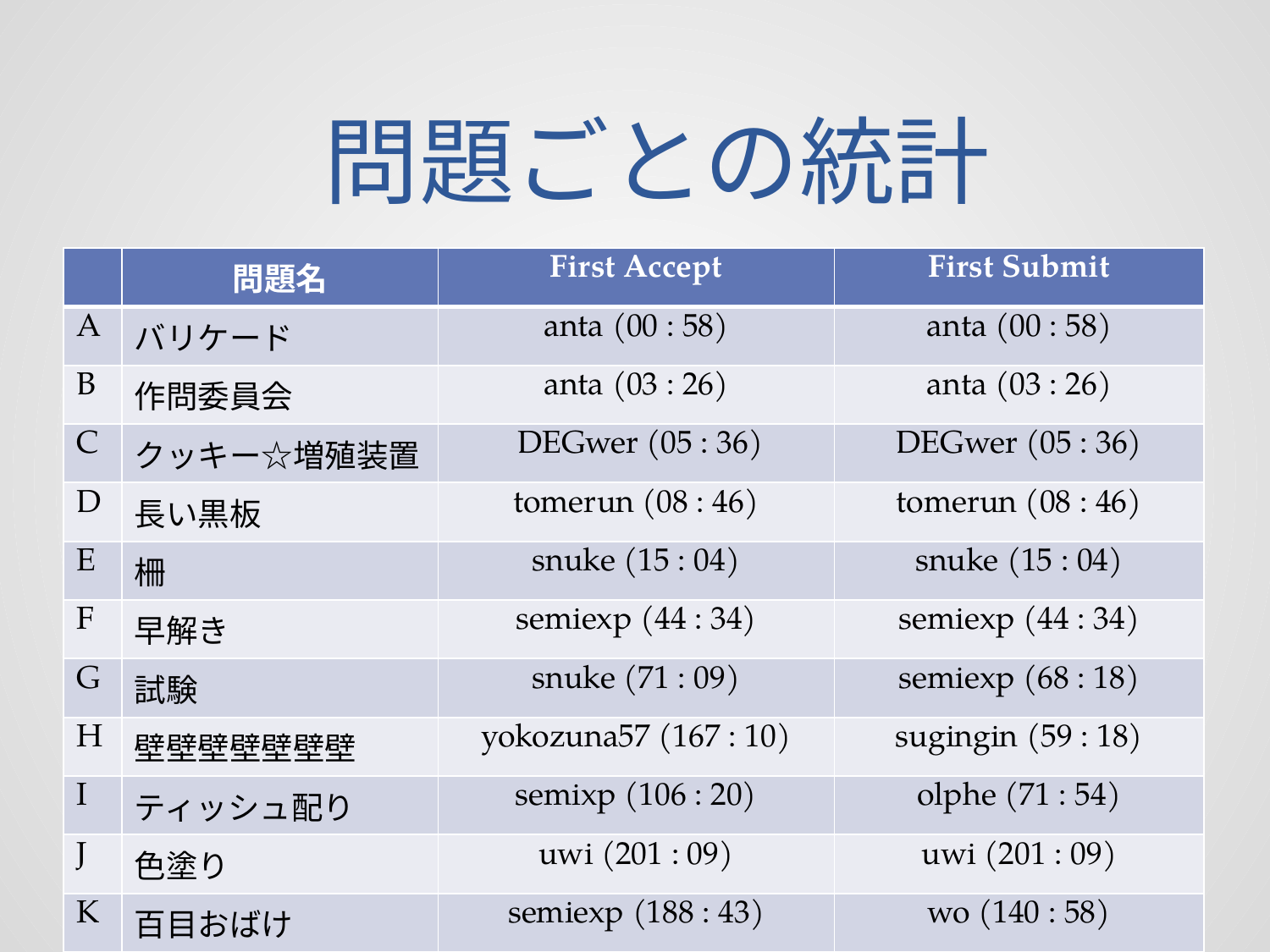

# 問題ごとの統計
|  | 問題名 | First Accept | First Submit |
| --- | --- | --- | --- |
| A | バリケード | anta (00 : 58) | anta (00 : 58) |
| B | 作問委員会 | anta (03 : 26) | anta (03 : 26) |
| C | クッキー☆増殖装置 | DEGwer (05 : 36) | DEGwer (05 : 36) |
| D | 長い黒板 | tomerun (08 : 46) | tomerun (08 : 46) |
| E | 柵 | snuke (15 : 04) | snuke (15 : 04) |
| F | 早解き | semiexp (44 : 34) | semiexp (44 : 34) |
| G | 試験 | snuke (71 : 09) | semiexp (68 : 18) |
| H | 壁壁壁壁壁壁壁 | yokozuna57 (167 : 10) | sugingin (59 : 18) |
| I | ティッシュ配り | semixp (106 : 20) | olphe (71 : 54) |
| J | 色塗り | uwi (201 : 09) | uwi (201 : 09) |
| K | 百目おばけ | semiexp (188 : 43) | wo (140 : 58) |